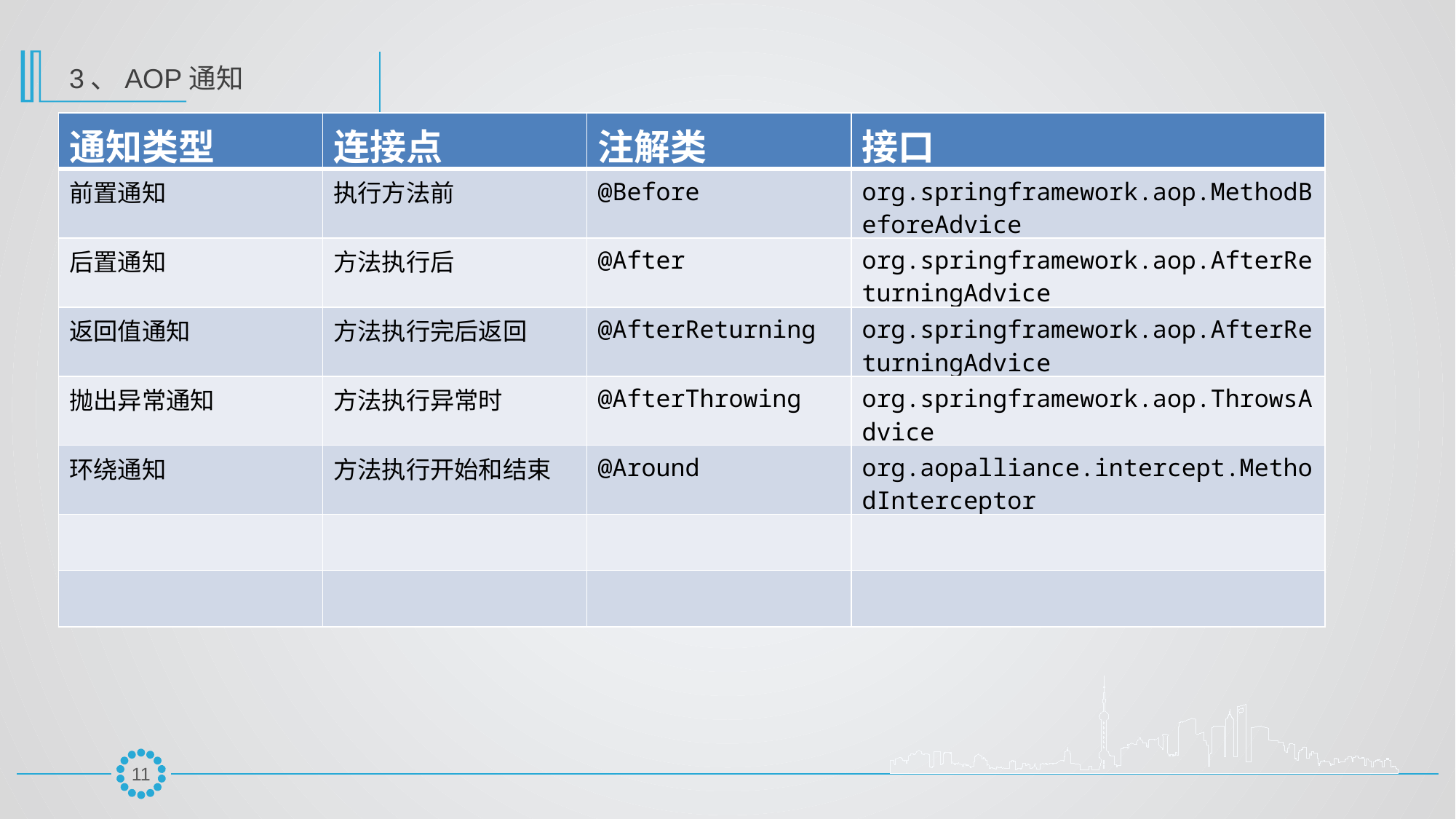

3、AOP通知
| 通知类型 | 连接点 | 注解类 | 接口 |
| --- | --- | --- | --- |
| 前置通知 | 执行方法前 | @Before | org.springframework.aop.MethodBeforeAdvice |
| 后置通知 | 方法执行后 | @After | org.springframework.aop.AfterReturningAdvice |
| 返回值通知 | 方法执行完后返回 | @AfterReturning | org.springframework.aop.AfterReturningAdvice |
| 抛出异常通知 | 方法执行异常时 | @AfterThrowing | org.springframework.aop.ThrowsAdvice |
| 环绕通知 | 方法执行开始和结束 | @Around | org.aopalliance.intercept.MethodInterceptor |
|  |  |  |  |
|  |  |  |  |
11